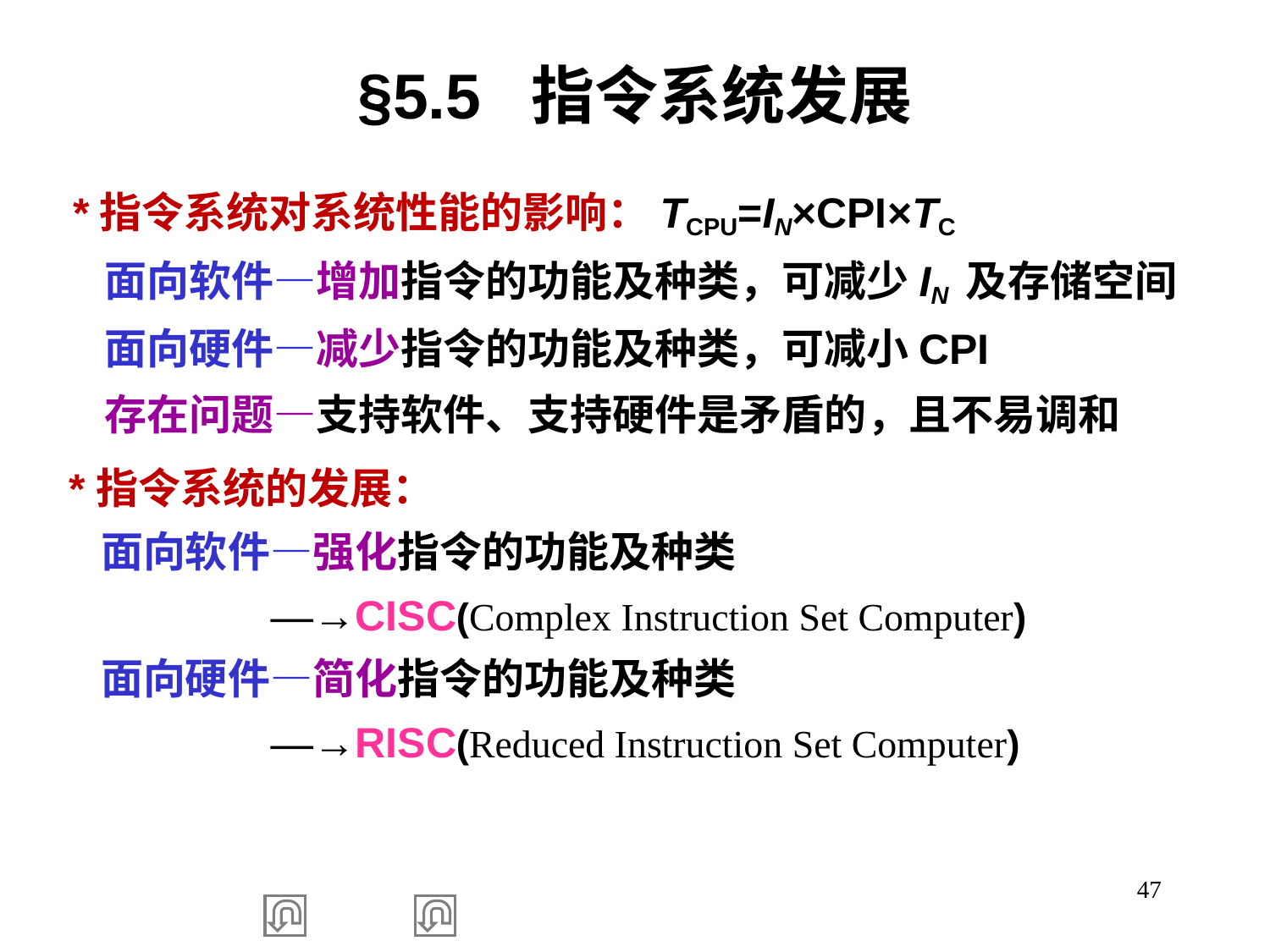

§5.5  指令系统发展
   *指令系统对系统性能的影响：TCPU=IN×CPI×TC
      面向软件—增加指令的功能及种类，可减少IN 及存储空间
      面向硬件—减少指令的功能及种类，可减小CPI
      存在问题—支持软件、支持硬件是矛盾的，且不易调和
   *指令系统的发展：
      面向软件—强化指令的功能及种类
                    —→CISC(Complex Instruction Set Computer)
      面向硬件—简化指令的功能及种类
                    —→RISC(Reduced Instruction Set Computer)
47